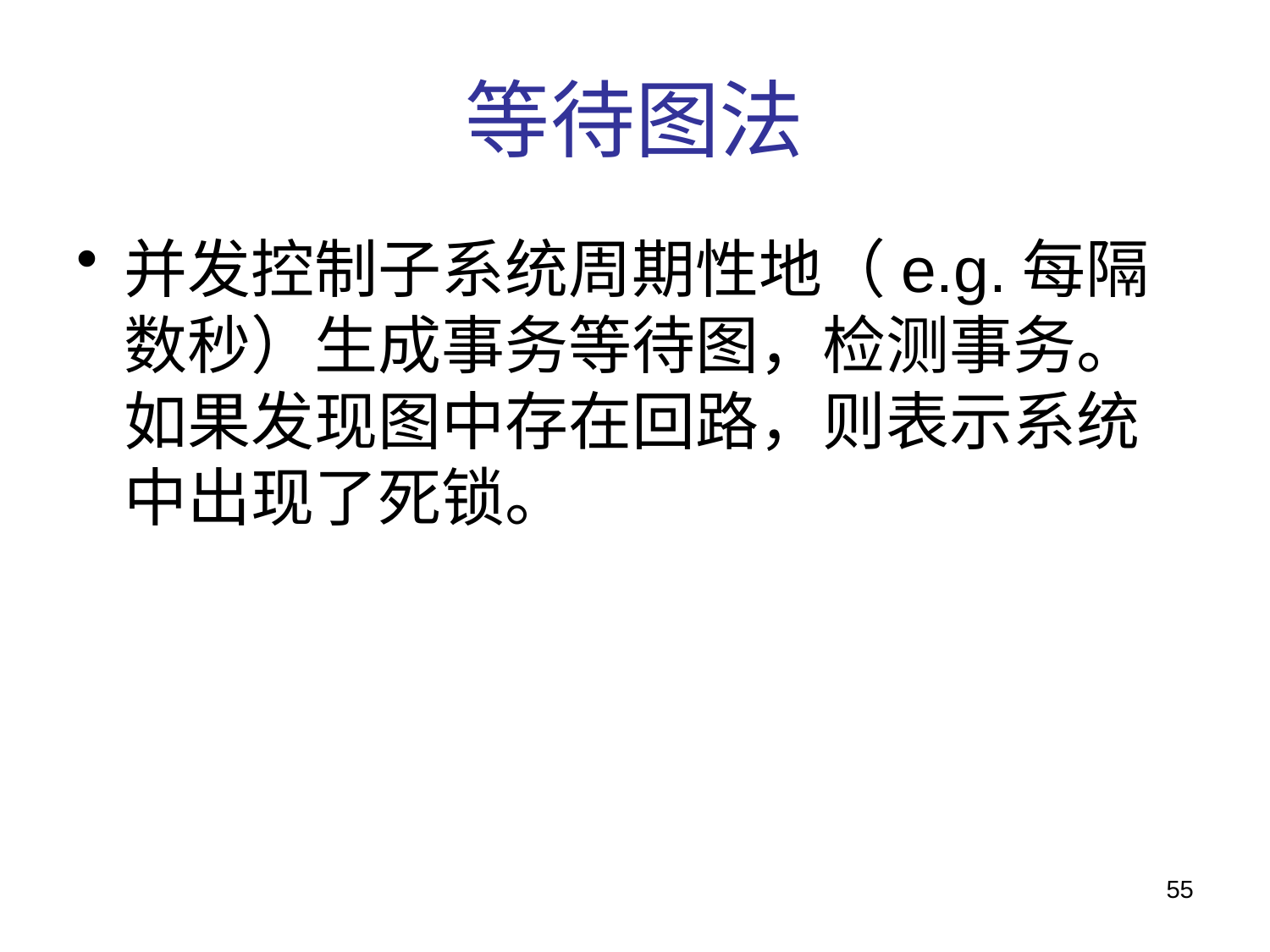

# 等待图法
并发控制子系统周期性地（e.g.每隔数秒）生成事务等待图，检测事务。如果发现图中存在回路，则表示系统中出现了死锁。

55